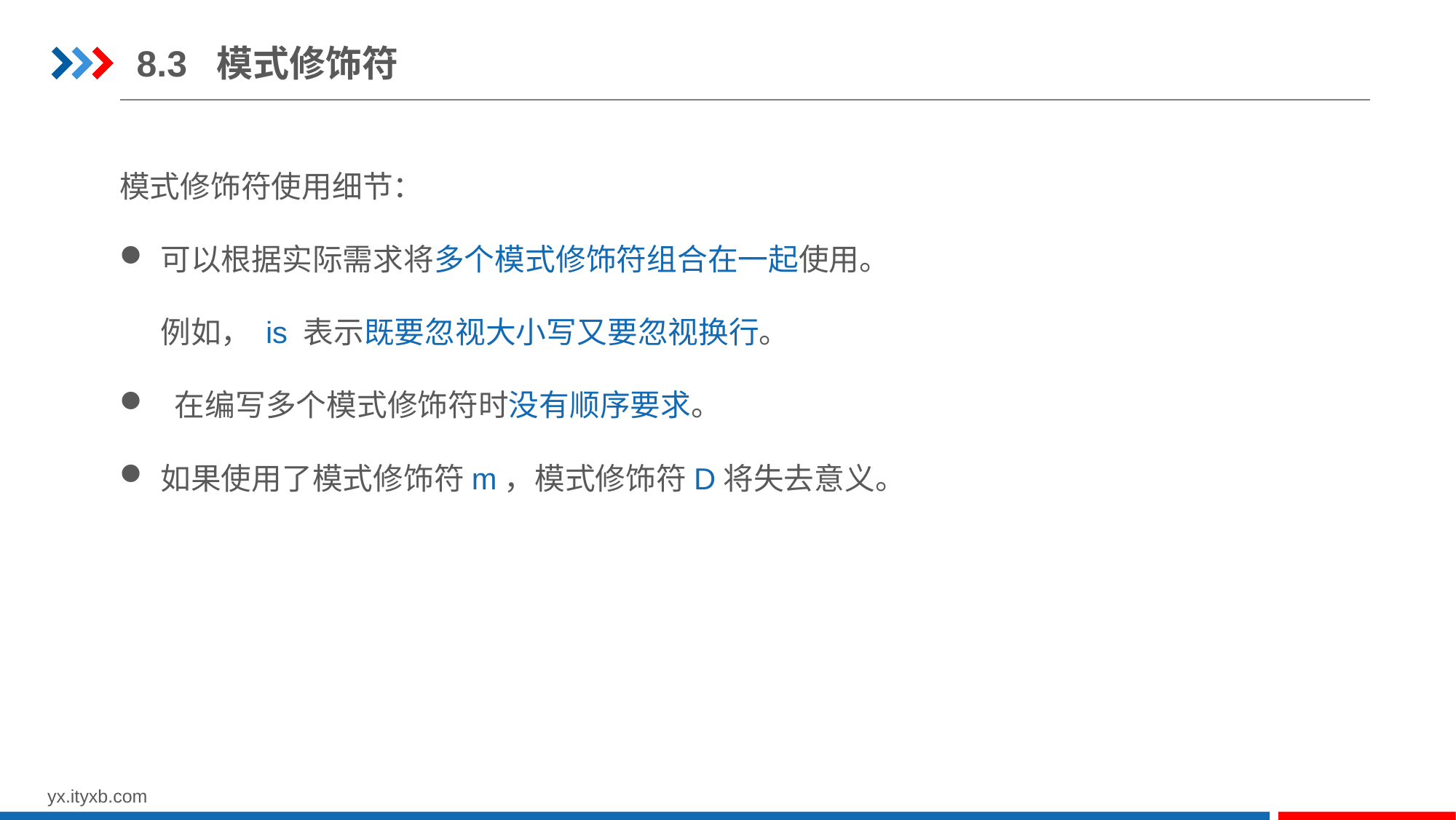

8.3  模式修饰符
模式修饰符使用细节：
可以根据实际需求将多个模式修饰符组合在一起使用。
     例如， is 表示既要忽视大小写又要忽视换行。
 在编写多个模式修饰符时没有顺序要求。
如果使用了模式修饰符m，模式修饰符D将失去意义。